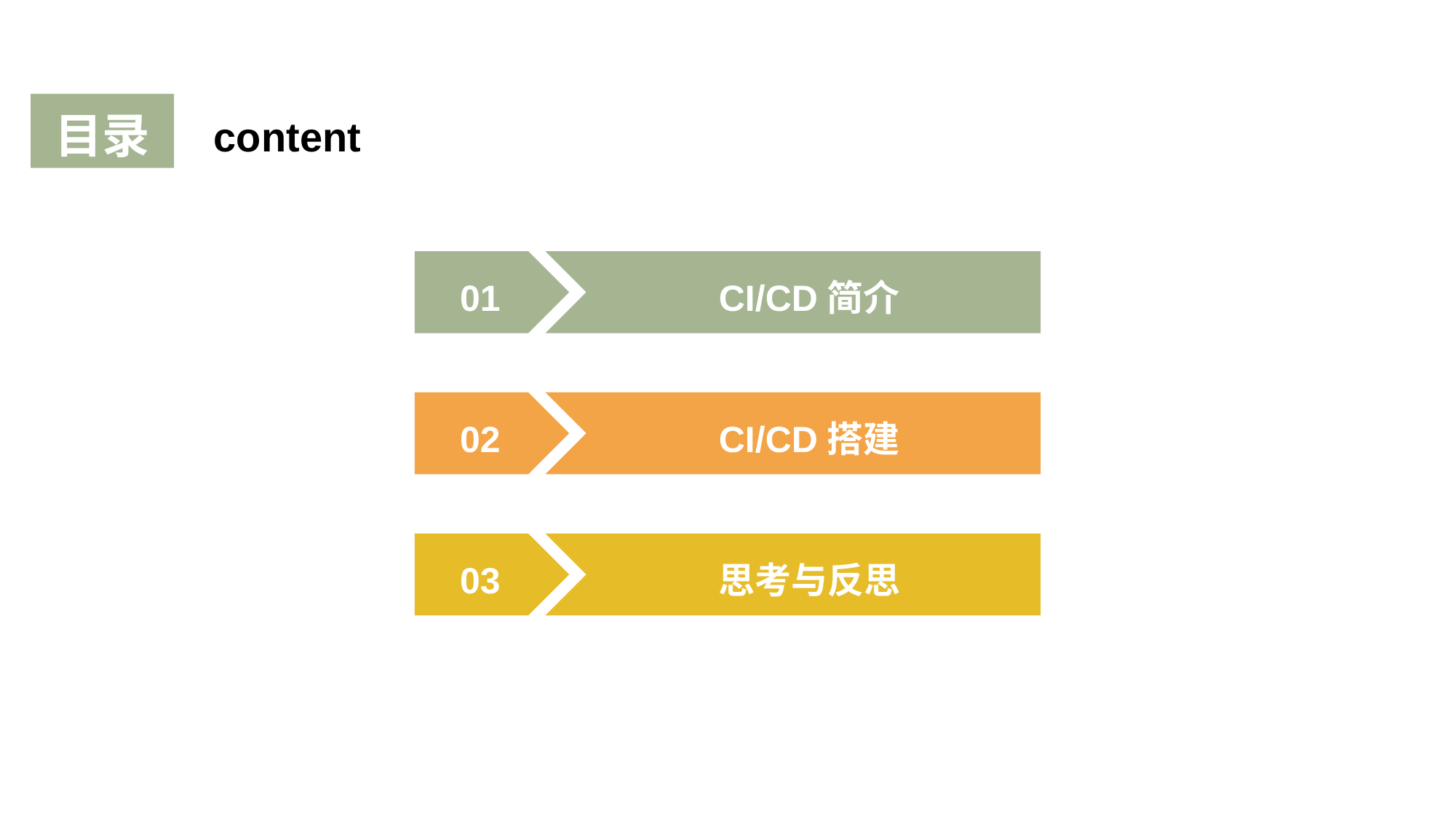

目录
content
01
CI/CD简介
02
CI/CD搭建
03
思考与反思